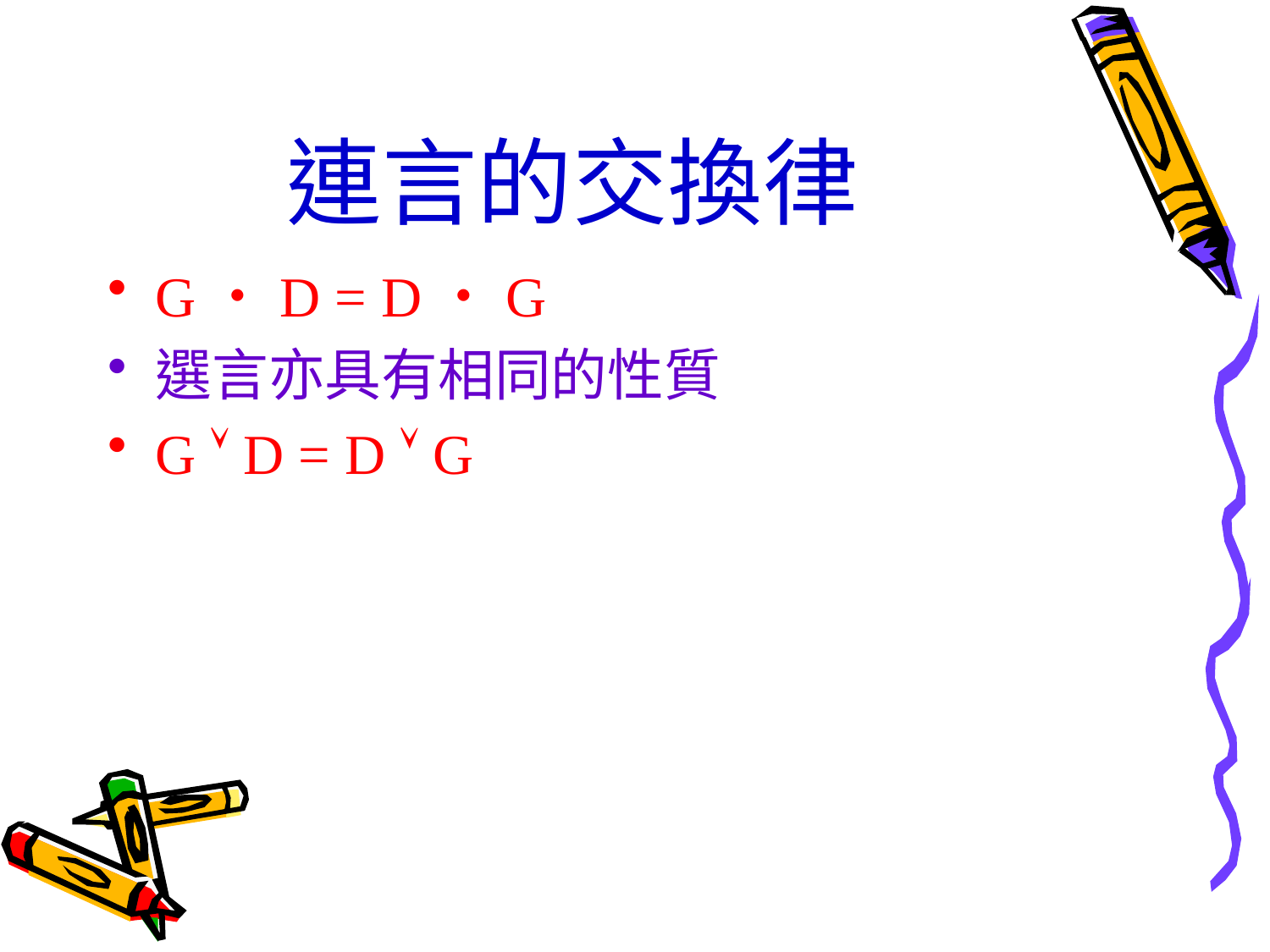

# 連言的交換律
G・D = D・G
選言亦具有相同的性質
G ∨ D = D ∨ G